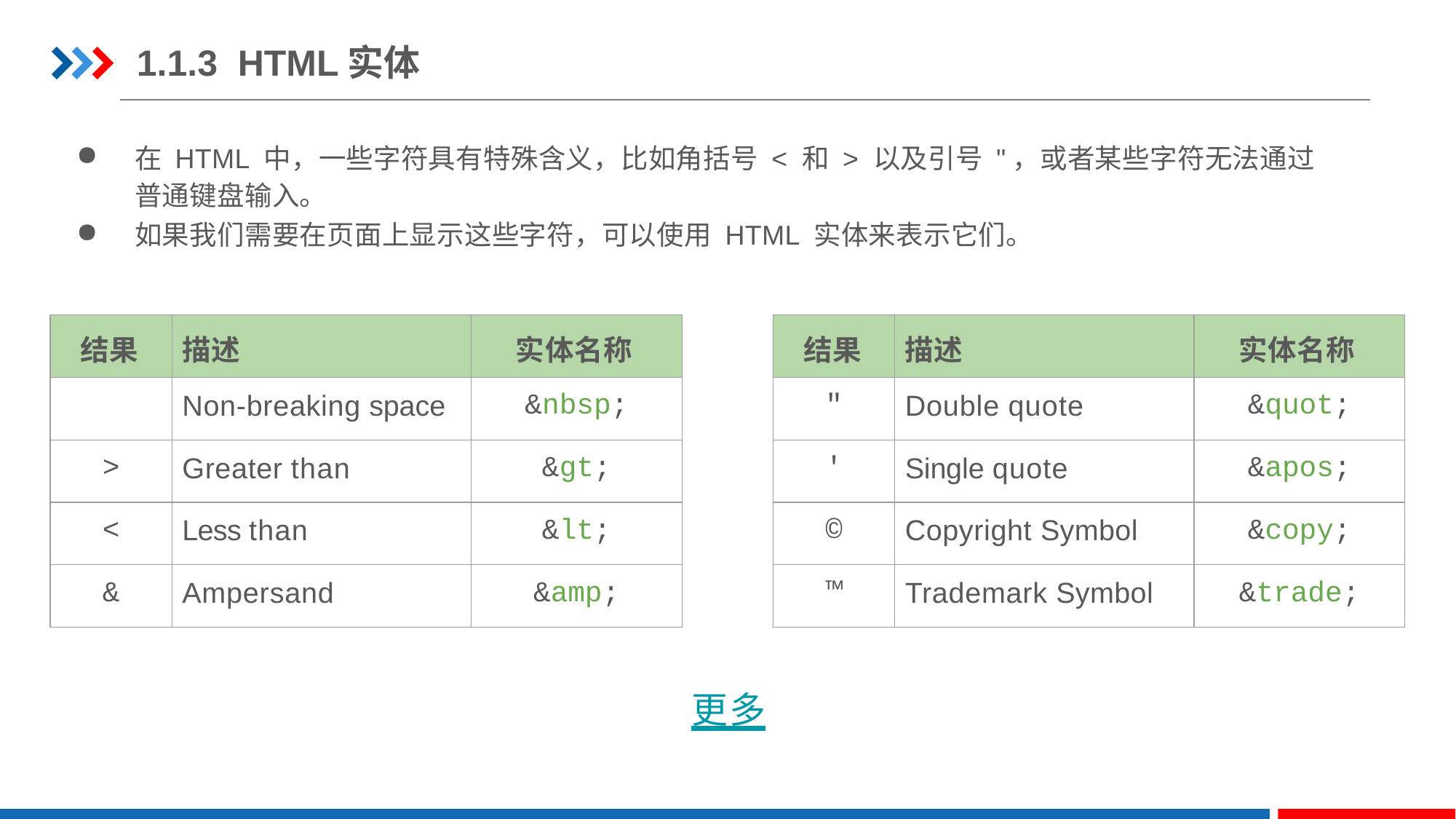

1.1.3  HTML实体
在 HTML 中，一些字符具有特殊含义，比如角括号 < 和 > 以及引号 "，或者某些字符无法通过普通键盘输入。
如果我们需要在页面上显示这些字符，可以使用 HTML 实体来表示它们。
| 结果 | 描述 | 实体名称 |
| --- | --- | --- |
|  | Non-breaking space | &nbsp; |
| > | Greater than | &gt; |
| < | Less than | &lt; |
| & | Ampersand | &amp; |
| 结果 | 描述 | 实体名称 |
| --- | --- | --- |
| " | Double quote | &quot; |
| ' | Single quote | &apos; |
| © | Copyright Symbol | &copy; |
| ™ | Trademark Symbol | &trade; |
更多